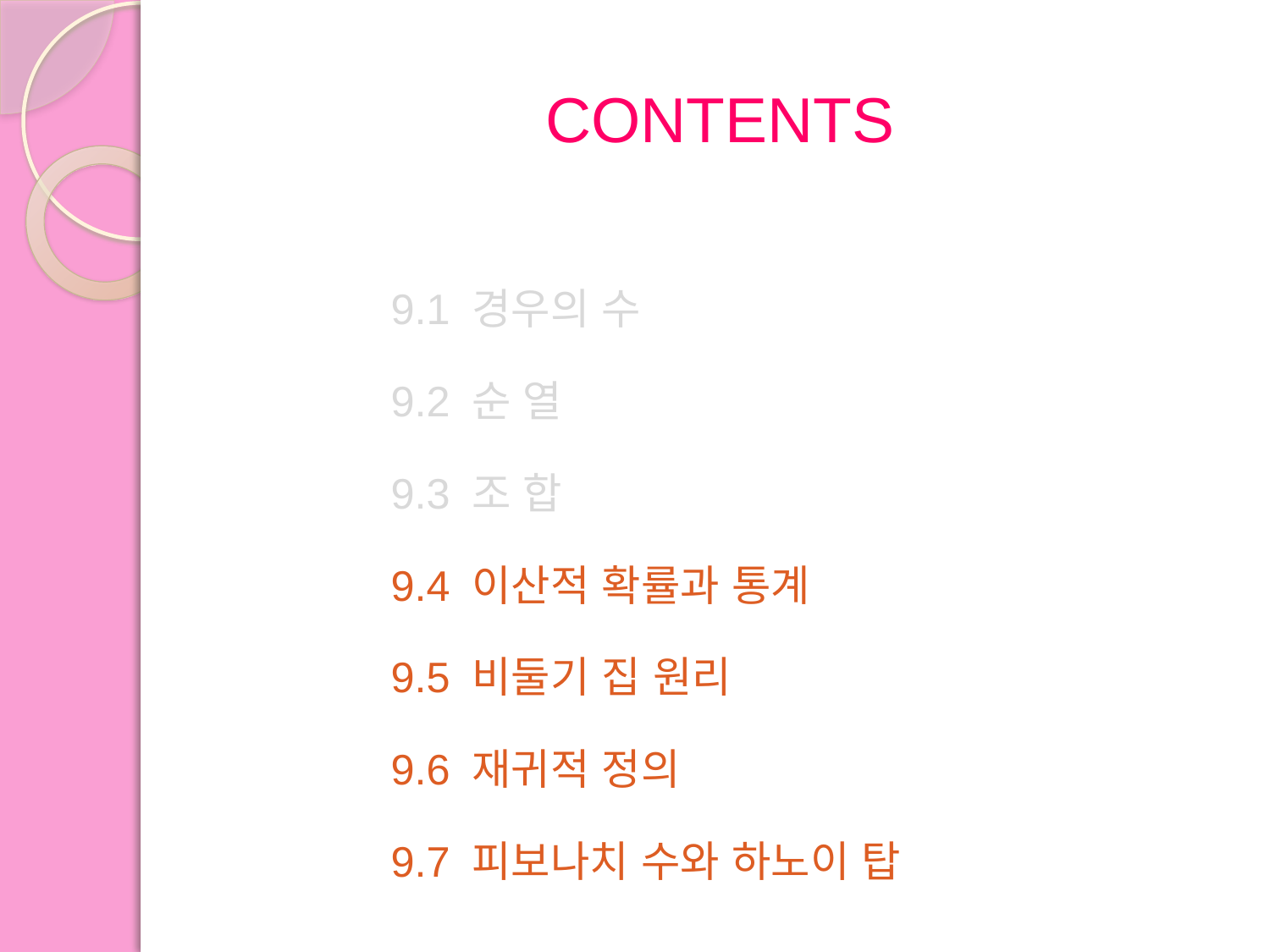

# CONTENTS
9.1 경우의 수

9.2 순 열

9.3 조 합

9.4 이산적 확률과 통계

9.5 비둘기 집 원리

9.6 재귀적 정의

9.7 피보나치 수와 하노이 탑